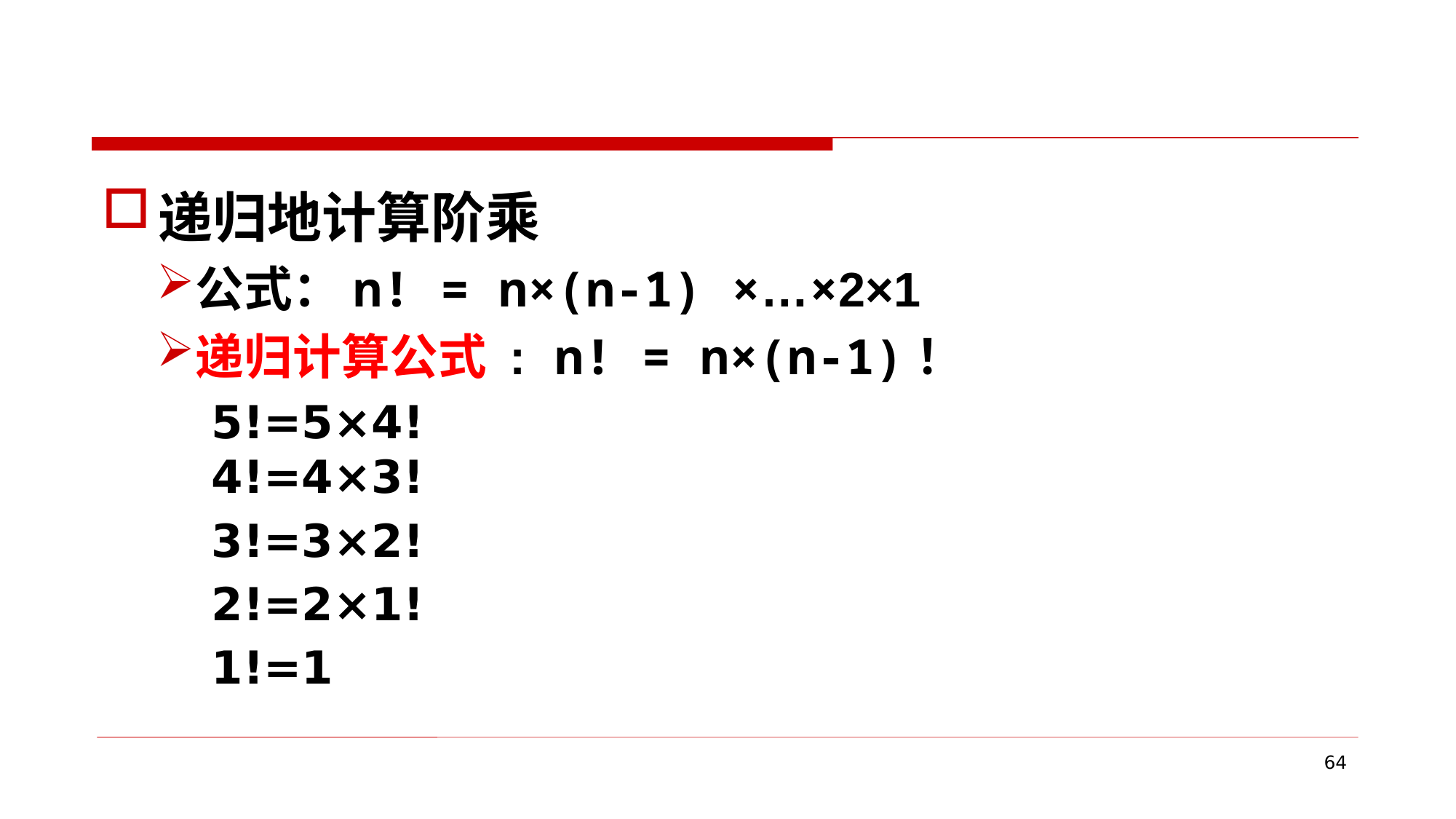

递归地计算阶乘
公式：n! = n×(n-1) ×…×2×1
递归计算公式 : n! = n×(n-1)！
5!=5×4!
4!=4×3!
3!=3×2!
2!=2×1!
1!=1
64